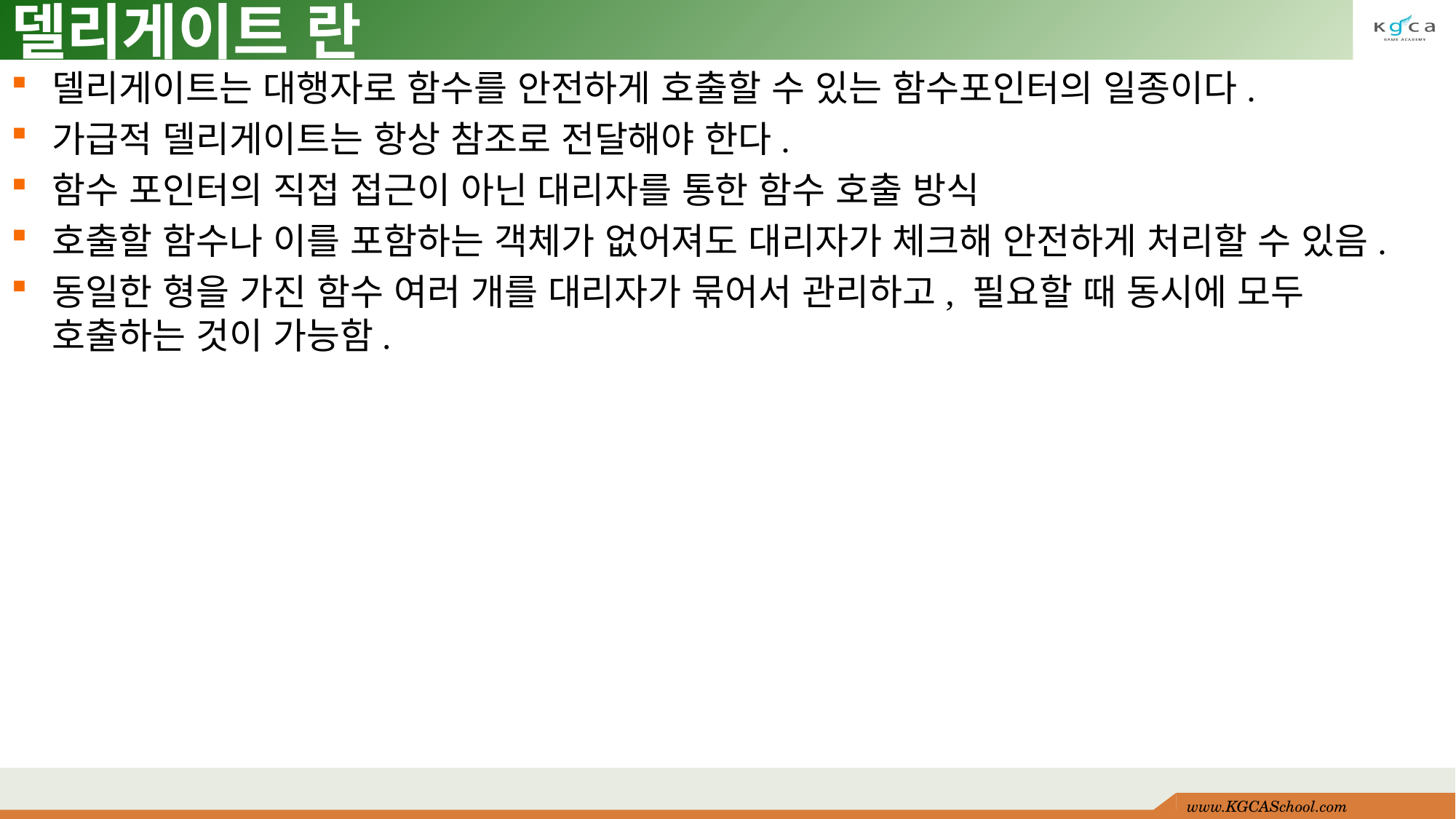

# 델리게이트 란
델리게이트는 대행자로 함수를 안전하게 호출할 수 있는 함수포인터의 일종이다.
가급적 델리게이트는 항상 참조로 전달해야 한다.
함수 포인터의 직접 접근이 아닌 대리자를 통한 함수 호출 방식
호출할 함수나 이를 포함하는 객체가 없어져도 대리자가 체크해 안전하게 처리할 수 있음.
동일한 형을 가진 함수 여러 개를 대리자가 묶어서 관리하고, 필요할 때 동시에 모두 호출하는 것이 가능함.